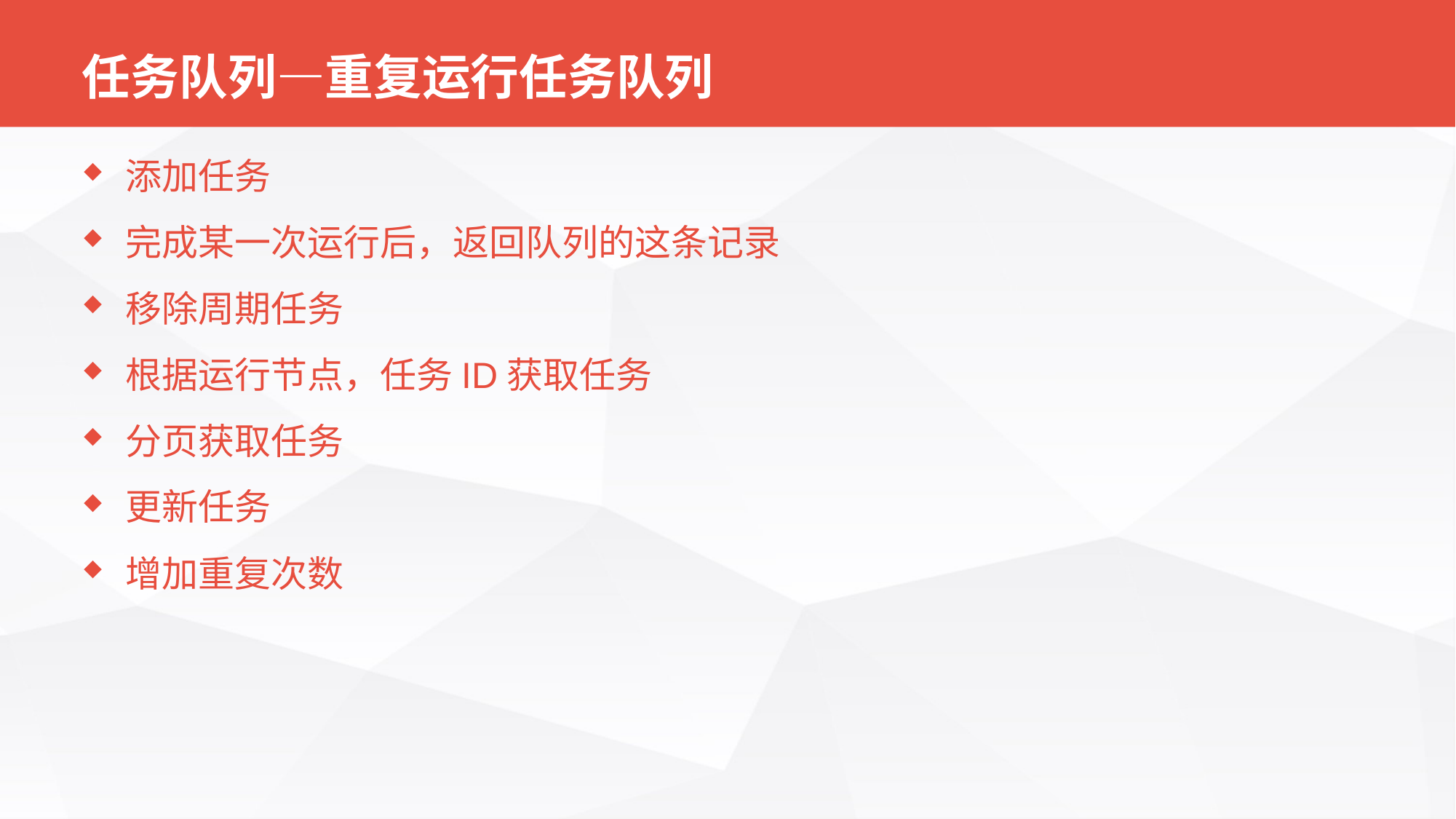

# 任务队列—重复运行任务队列
添加任务
完成某一次运行后，返回队列的这条记录
移除周期任务
根据运行节点，任务ID获取任务
分页获取任务
更新任务
增加重复次数